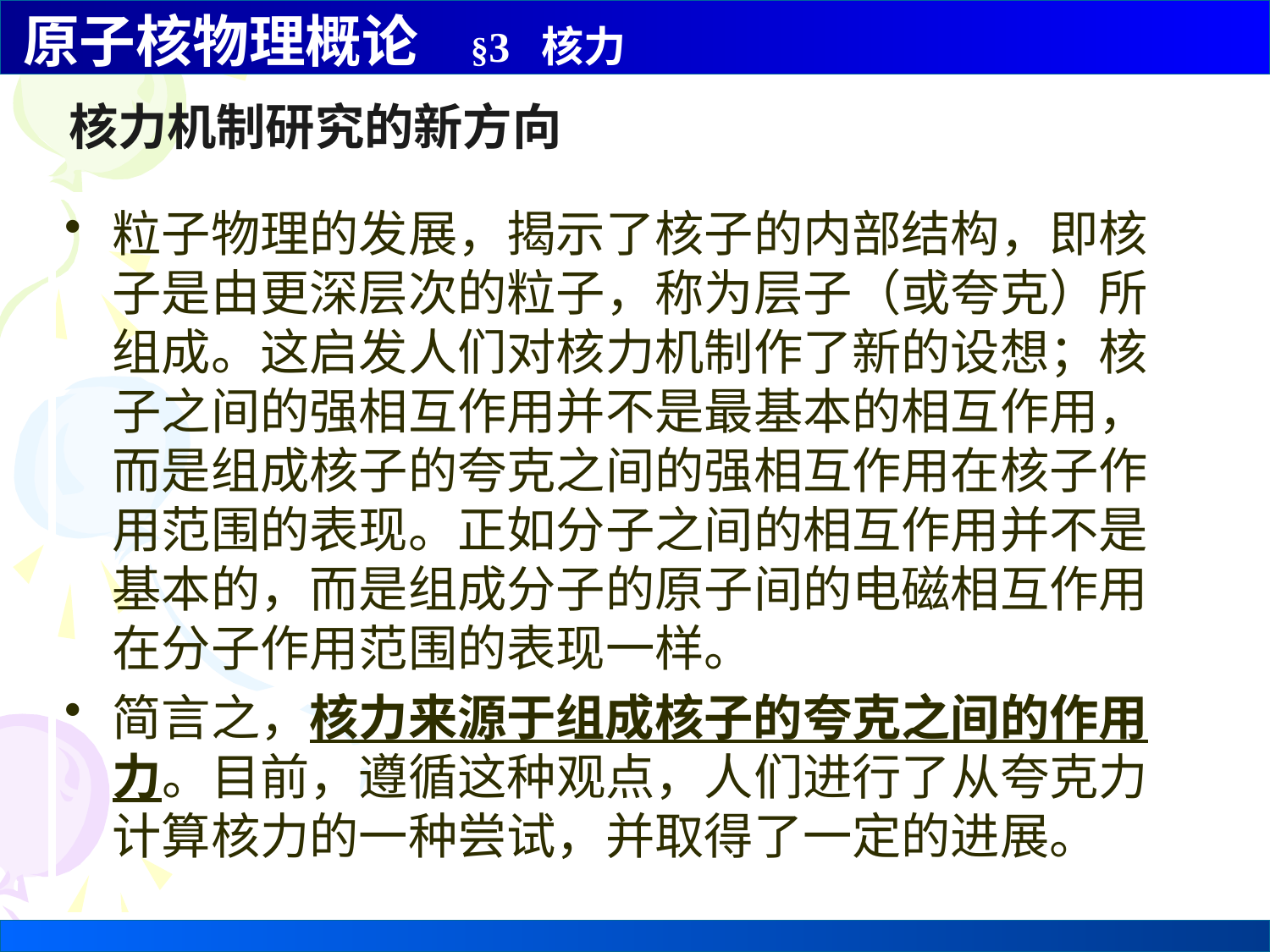

核力机制研究的新方向

粒子物理的发展，揭示了核子的内部结构，即核子是由更深层次的粒子，称为层子（或夸克）所组成。这启发人们对核力机制作了新的设想；核子之间的强相互作用并不是最基本的相互作用，而是组成核子的夸克之间的强相互作用在核子作用范围的表现。正如分子之间的相互作用并不是基本的，而是组成分子的原子间的电磁相互作用在分子作用范围的表现一样。
简言之，核力来源于组成核子的夸克之间的作用力。目前，遵循这种观点，人们进行了从夸克力计算核力的一种尝试，并取得了一定的进展。